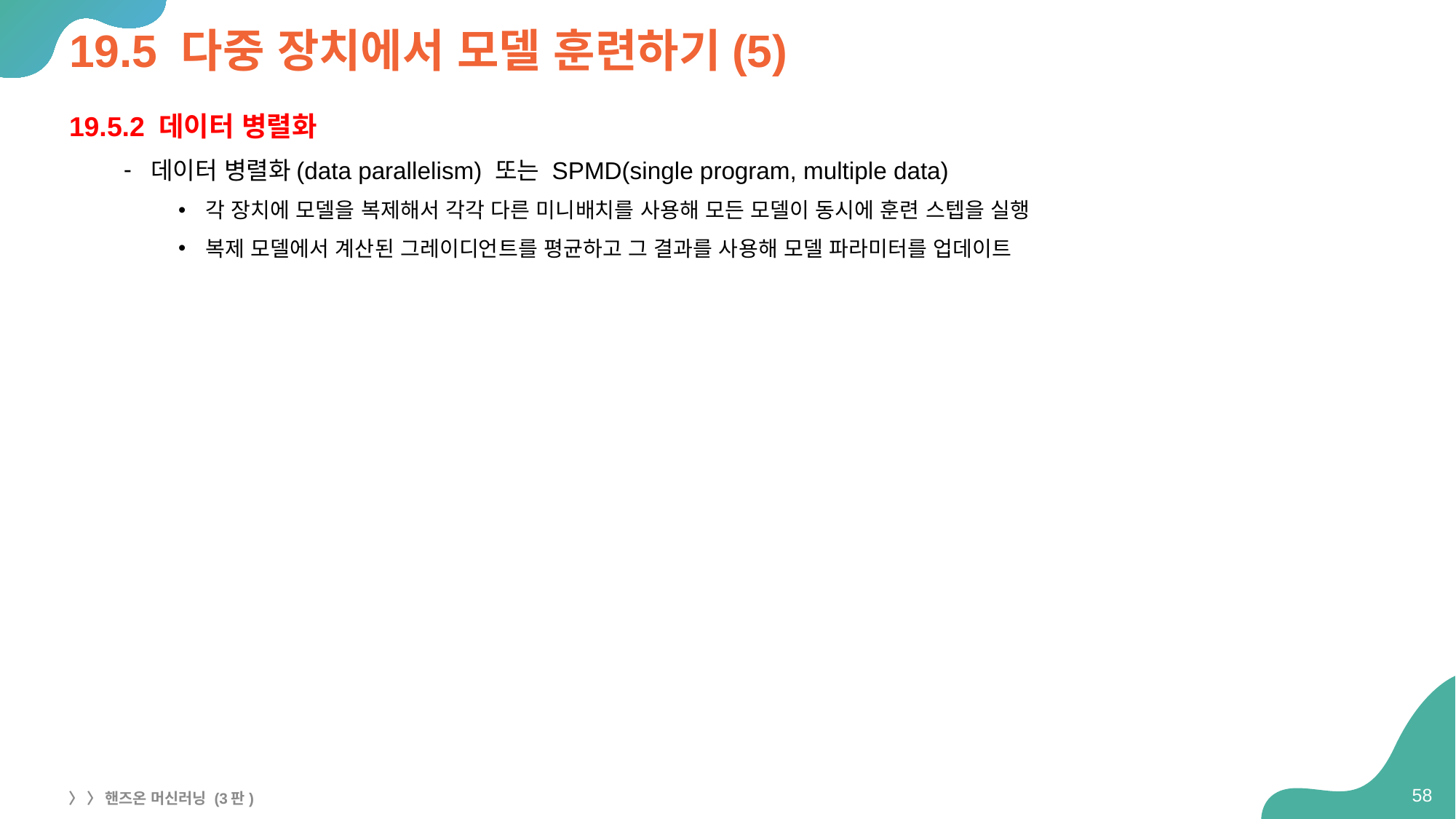

# 19.5 다중 장치에서 모델 훈련하기(5)
19.5.2 데이터 병렬화
데이터 병렬화(data parallelism) 또는 SPMD(single program, multiple data)
각 장치에 모델을 복제해서 각각 다른 미니배치를 사용해 모든 모델이 동시에 훈련 스텝을 실행
복제 모델에서 계산된 그레이디언트를 평균하고 그 결과를 사용해 모델 파라미터를 업데이트

58
〉 〉 핸즈온 머신러닝 (3판)